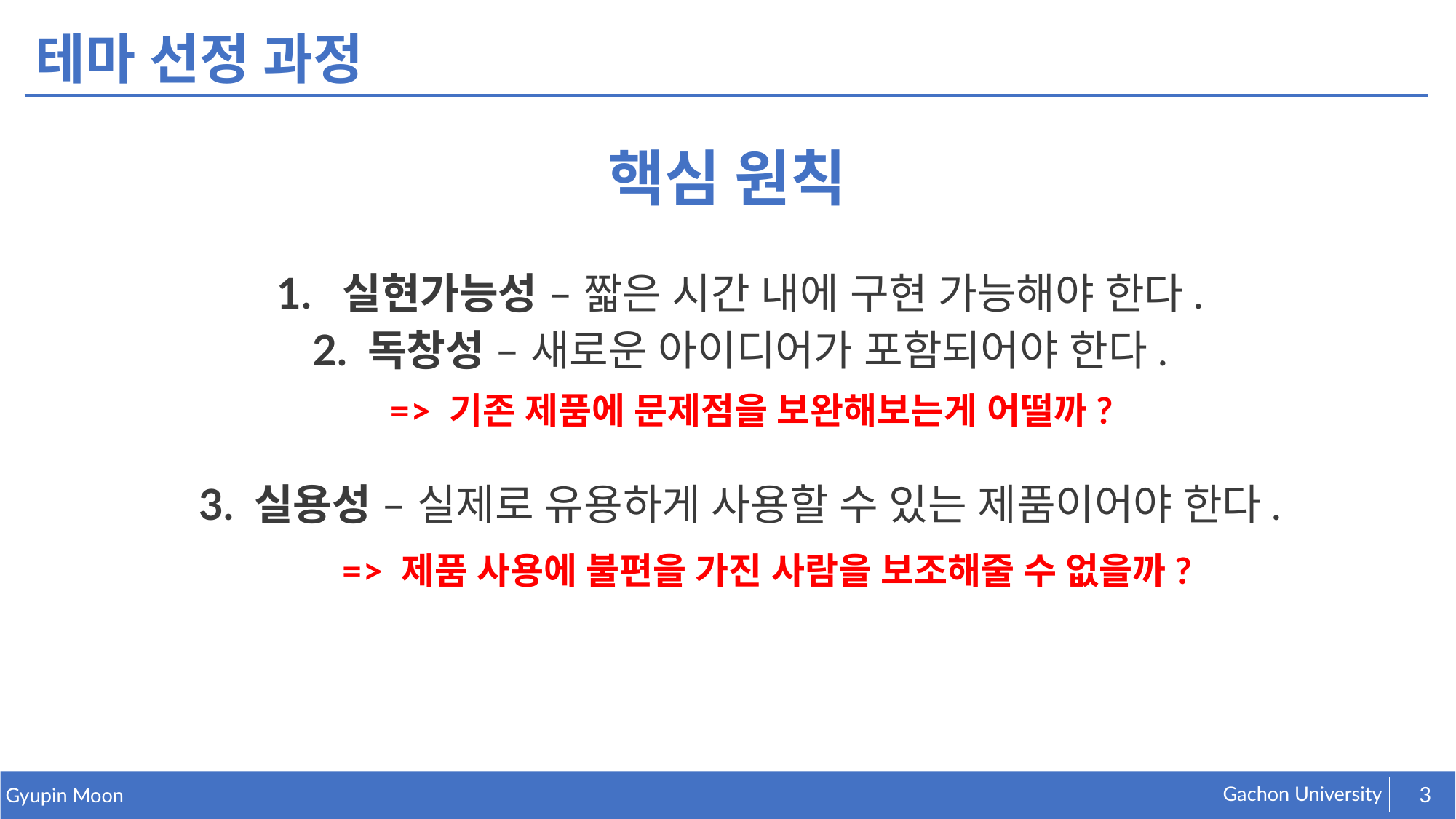

# 테마 선정 과정
핵심 원칙
1.  실현가능성 – 짧은 시간 내에 구현 가능해야 한다.
2. 독창성 – 새로운 아이디어가 포함되어야 한다.
=> 기존 제품에 문제점을 보완해보는게 어떨까?
3. 실용성 – 실제로 유용하게 사용할 수 있는 제품이어야 한다.
=> 제품 사용에 불편을 가진 사람을 보조해줄 수 없을까?
3